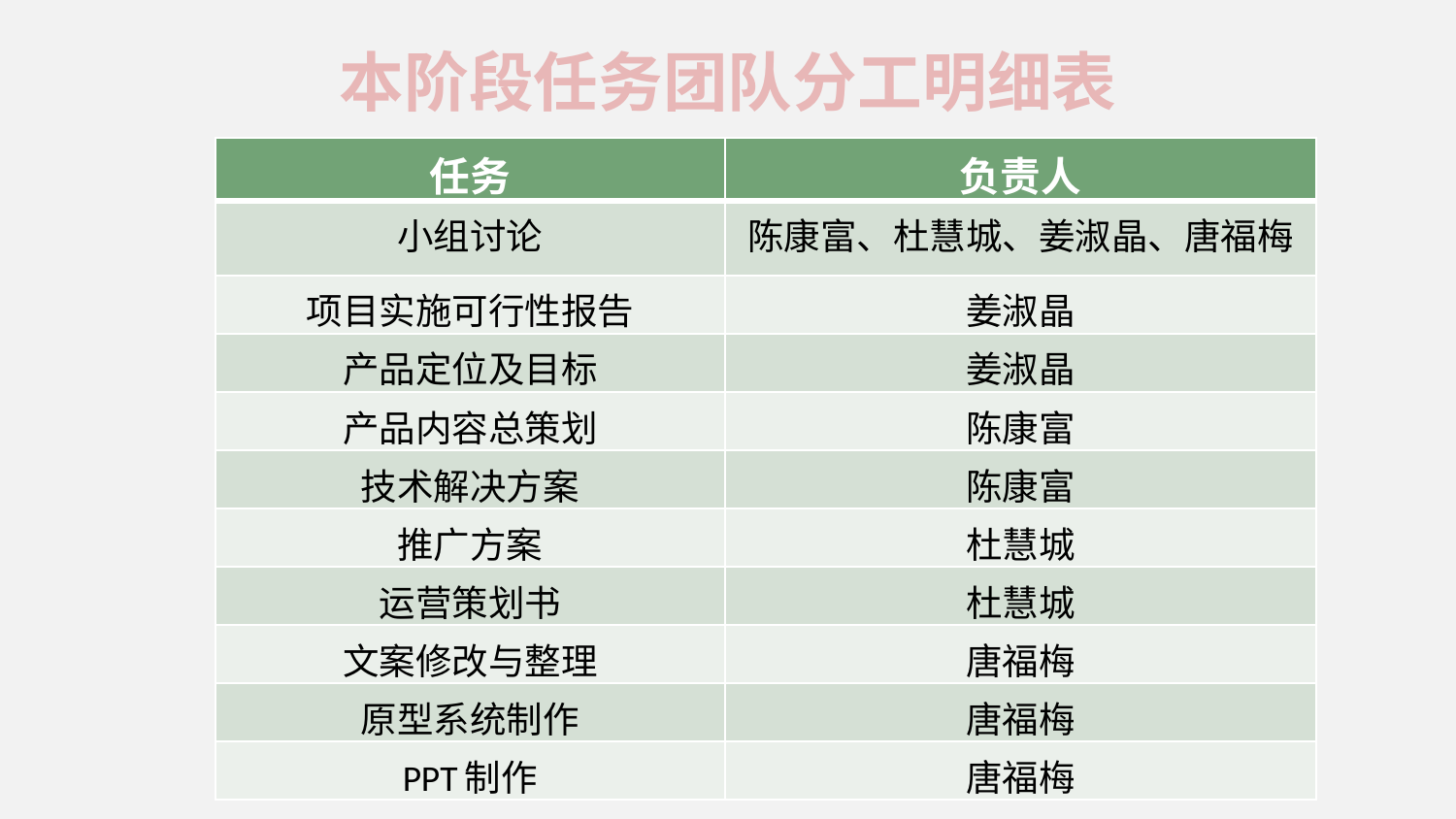

本阶段任务团队分工明细表
| 任务 | 负责人 |
| --- | --- |
| 小组讨论 | 陈康富、杜慧城、姜淑晶、唐福梅 |
| 项目实施可行性报告 | 姜淑晶 |
| 产品定位及目标 | 姜淑晶 |
| 产品内容总策划 | 陈康富 |
| 技术解决方案 | 陈康富 |
| 推广方案 | 杜慧城 |
| 运营策划书 | 杜慧城 |
| 文案修改与整理 | 唐福梅 |
| 原型系统制作 | 唐福梅 |
| PPT制作 | 唐福梅 |